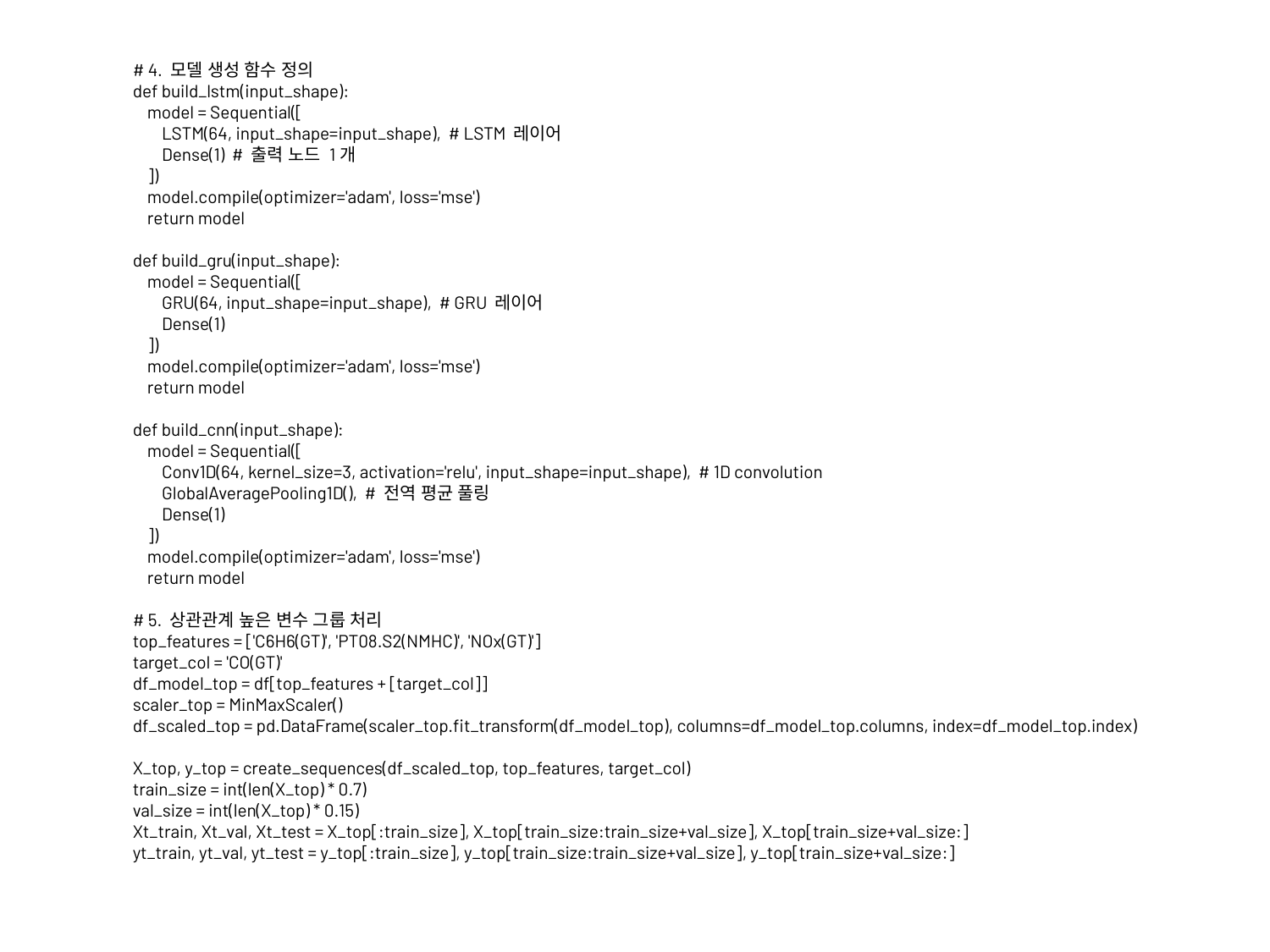

# 4. 모델 생성 함수 정의
def build_lstm(input_shape):
    model = Sequential([
        LSTM(64, input_shape=input_shape),  # LSTM 레이어
        Dense(1)  # 출력 노드 1개
    ])
    model.compile(optimizer='adam', loss='mse')
    return model

def build_gru(input_shape):
    model = Sequential([
        GRU(64, input_shape=input_shape),  # GRU 레이어
        Dense(1)
    ])
    model.compile(optimizer='adam', loss='mse')
    return model

def build_cnn(input_shape):
    model = Sequential([
        Conv1D(64, kernel_size=3, activation='relu', input_shape=input_shape),  # 1D convolution
        GlobalAveragePooling1D(),  # 전역 평균 풀링
        Dense(1)
    ])
    model.compile(optimizer='adam', loss='mse')
    return model

# 5. 상관관계 높은 변수 그룹 처리
top_features = ['C6H6(GT)', 'PT08.S2(NMHC)', 'NOx(GT)']
target_col = 'CO(GT)'
df_model_top = df[top_features + [target_col]]
scaler_top = MinMaxScaler()
df_scaled_top = pd.DataFrame(scaler_top.fit_transform(df_model_top), columns=df_model_top.columns, index=df_model_top.index)

X_top, y_top = create_sequences(df_scaled_top, top_features, target_col)
train_size = int(len(X_top) * 0.7)
val_size = int(len(X_top) * 0.15)
Xt_train, Xt_val, Xt_test = X_top[:train_size], X_top[train_size:train_size+val_size], X_top[train_size+val_size:]
yt_train, yt_val, yt_test = y_top[:train_size], y_top[train_size:train_size+val_size], y_top[train_size+val_size:]